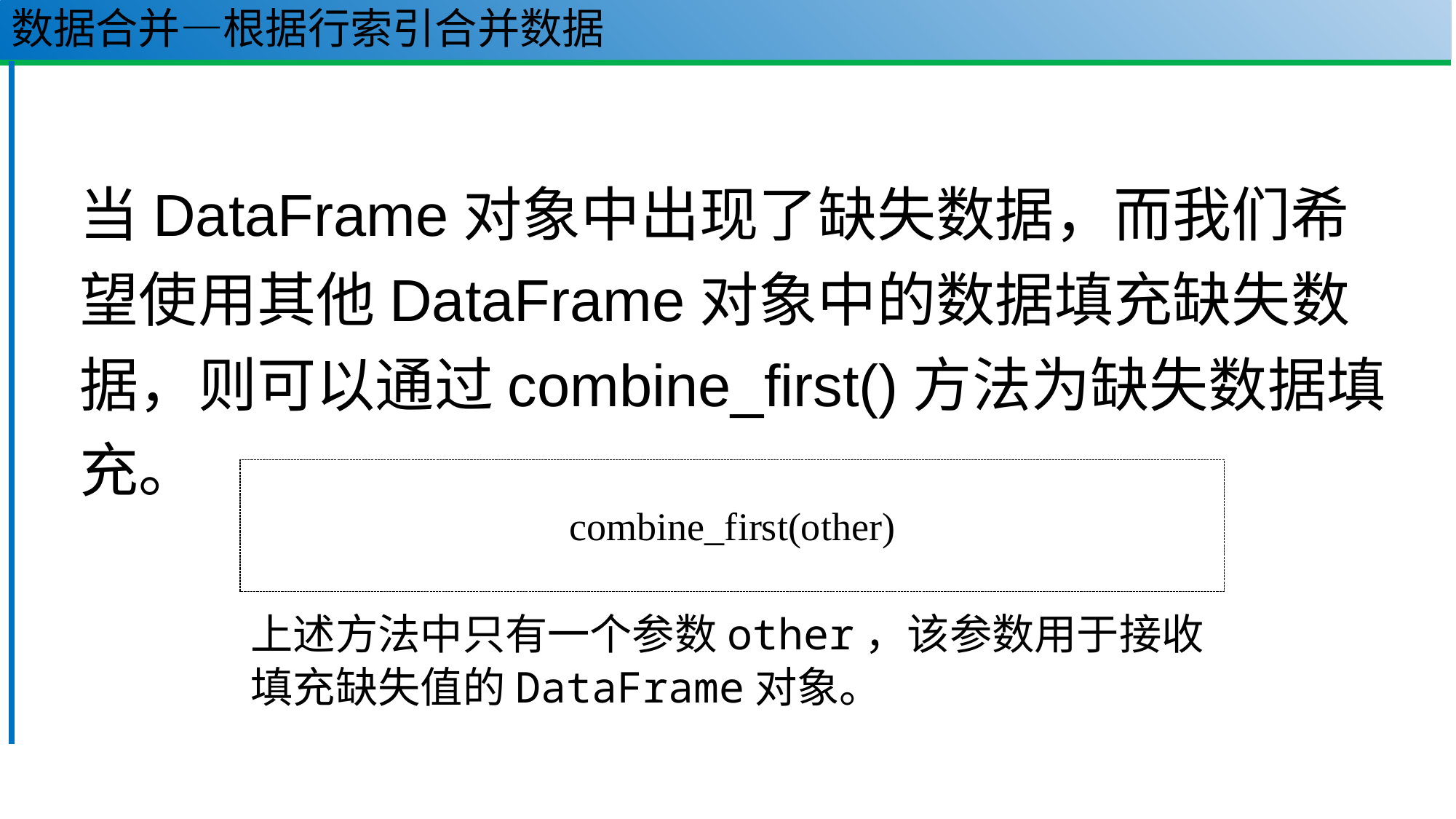

# 数据合并—根据行索引合并数据
当DataFrame对象中出现了缺失数据，而我们希望使用其他DataFrame对象中的数据填充缺失数据，则可以通过combine_first()方法为缺失数据填充。

combine_first(other)
上述方法中只有一个参数other，该参数用于接收填充缺失值的DataFrame对象。